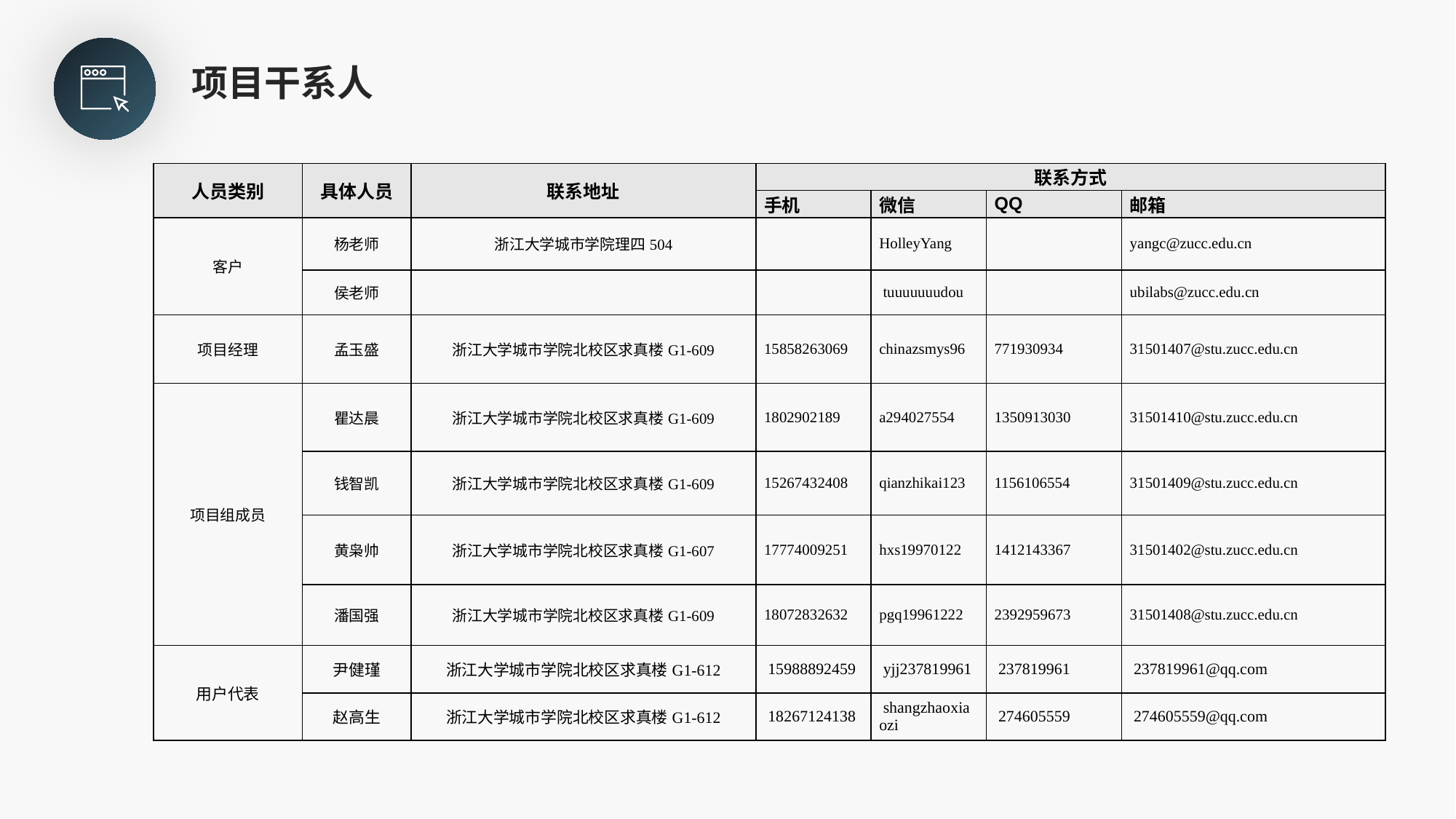

项目干系人
| 人员类别 | 具体人员 | 联系地址 | 联系方式 |  |  |  |
| --- | --- | --- | --- | --- | --- | --- |
|  |  |  | 手机 | 微信 | QQ | 邮箱 |
| 客户 | 杨老师 | 浙江大学城市学院理四504 |  | HolleyYang |  | yangc@zucc.edu.cn |
|  | 侯老师 |  |  | tuuuuuuudou |  | ubilabs@zucc.edu.cn |
| 项目经理 | 孟玉盛 | 浙江大学城市学院北校区求真楼G1-609 | 15858263069 | chinazsmys96 | 771930934 | 31501407@stu.zucc.edu.cn |
| 项目组成员 | 瞿达晨 | 浙江大学城市学院北校区求真楼G1-609 | 1802902189 | a294027554 | 1350913030 | 31501410@stu.zucc.edu.cn |
|  | 钱智凯 | 浙江大学城市学院北校区求真楼G1-609 | 15267432408 | qianzhikai123 | 1156106554 | 31501409@stu.zucc.edu.cn |
|  | 黄枭帅 | 浙江大学城市学院北校区求真楼G1-607 | 17774009251 | hxs19970122 | 1412143367 | 31501402@stu.zucc.edu.cn |
|  | 潘国强 | 浙江大学城市学院北校区求真楼G1-609 | 18072832632 | pgq19961222 | 2392959673 | 31501408@stu.zucc.edu.cn |
| 用户代表 | 尹健瑾 | 浙江大学城市学院北校区求真楼G1-612 | 15988892459 | yjj237819961 | 237819961 | 237819961@qq.com |
|  | 赵高生 | 浙江大学城市学院北校区求真楼G1-612 | 18267124138 | shangzhaoxiaozi | 274605559 | 274605559@qq.com |